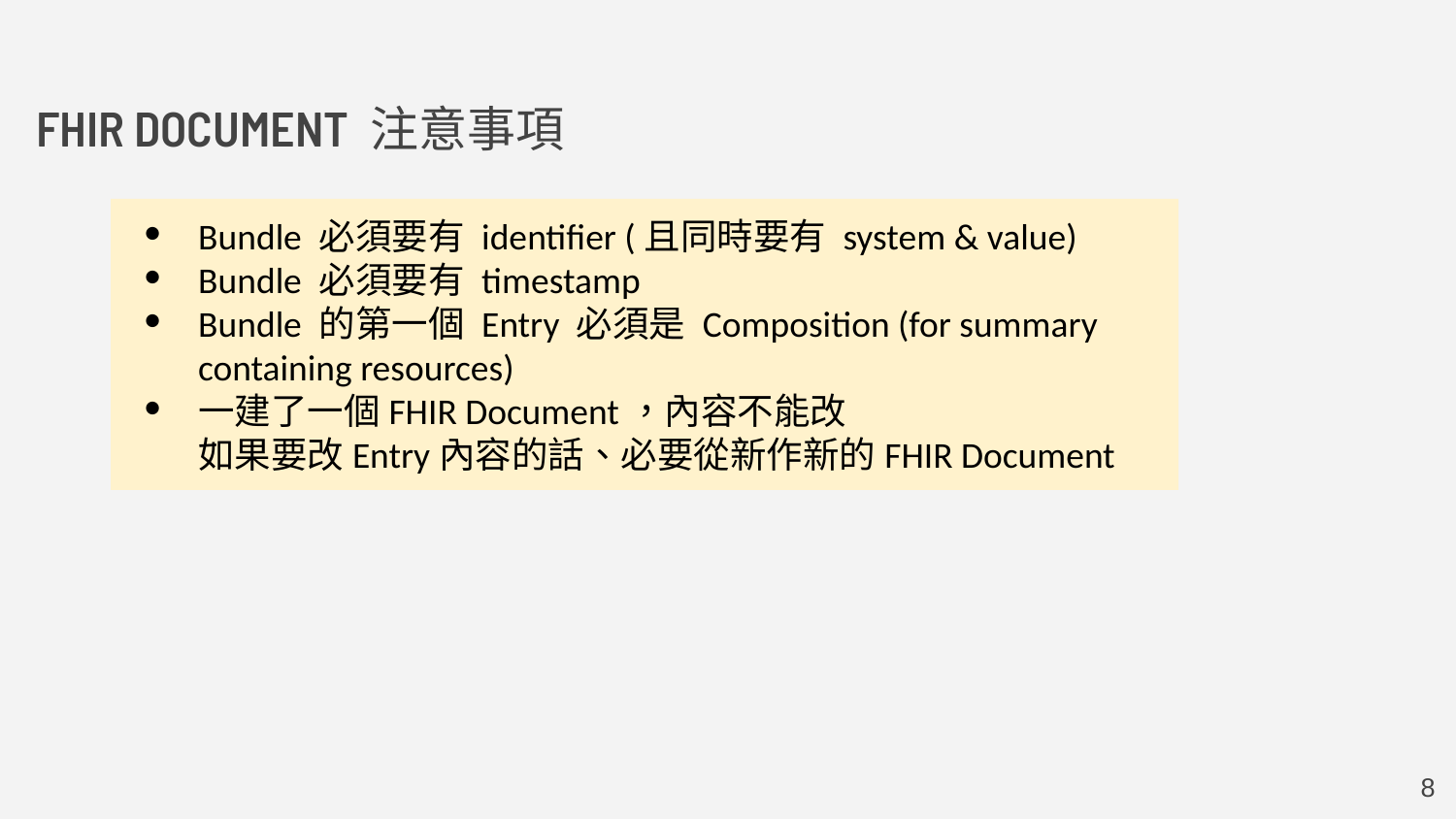

# FHIR DOCUMENT 注意事項
Bundle 必須要有 identifier (且同時要有 system & value)
Bundle 必須要有 timestamp
Bundle 的第一個 Entry 必須是 Composition (for summary containing resources)
一建了一個FHIR Document，內容不能改
如果要改Entry內容的話、必要從新作新的FHIR Document
8